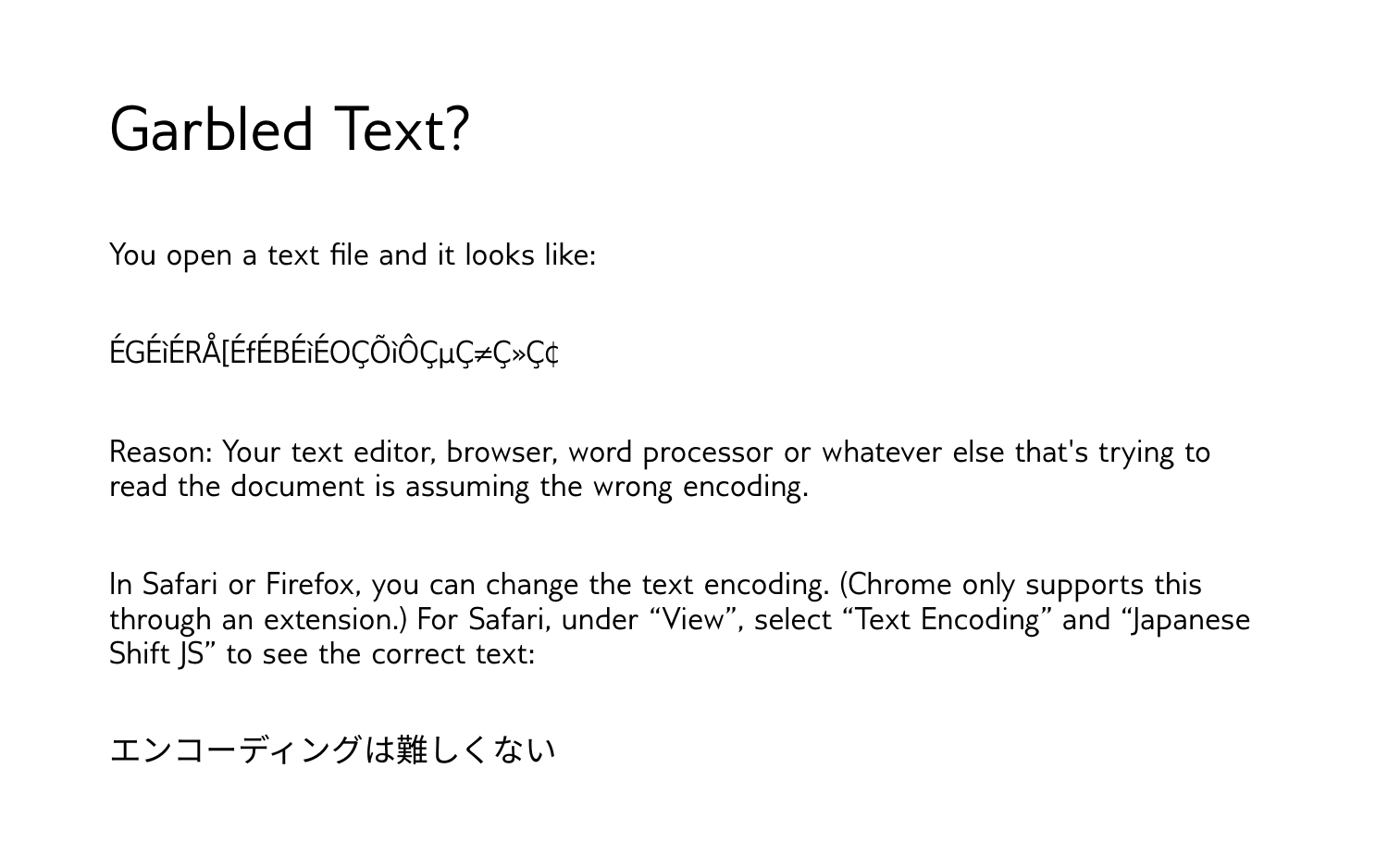

# Garbled Text?
You open a text file and it looks like:

ÉGÉìÉRÅ[ÉfÉBÉìÉOÇÕìÔÇµÇ≠Ç»Ç¢

Reason: Your text editor, browser, word processor or whatever else that's trying to read the document is assuming the wrong encoding.

In Safari or Firefox, you can change the text encoding. (Chrome only supports this through an extension.) For Safari, under “View”, select “Text Encoding” and “Japanese Shift JS” to see the correct text:

エンコーディングは難しくない